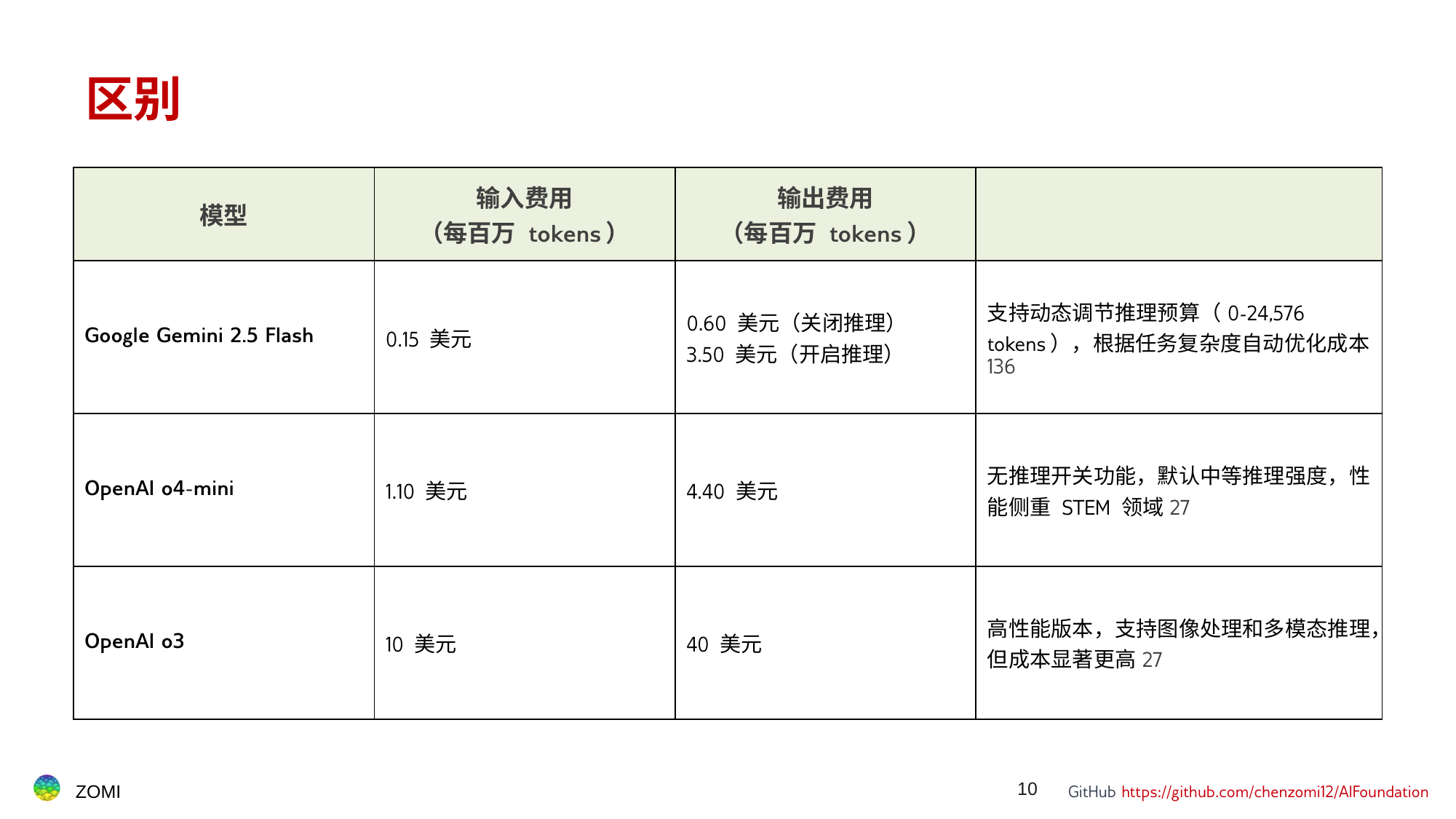

# 区别
| 模型 | 输入费用 （每百万 tokens） | 输出费用 （每百万 tokens） |  |
| --- | --- | --- | --- |
| Google Gemini 2.5 Flash | 0.15 美元 | 0.60 美元（关闭推理） 3.50 美元（开启推理） | 支持动态调节推理预算（0-24,576 tokens），根据任务复杂度自动优化成本136 |
| OpenAI o4-mini | 1.10 美元 | 4.40 美元 | 无推理开关功能，默认中等推理强度，性能侧重 STEM 领域27 |
| OpenAI o3 | 10 美元 | 40 美元 | 高性能版本，支持图像处理和多模态推理，但成本显著更高27 |